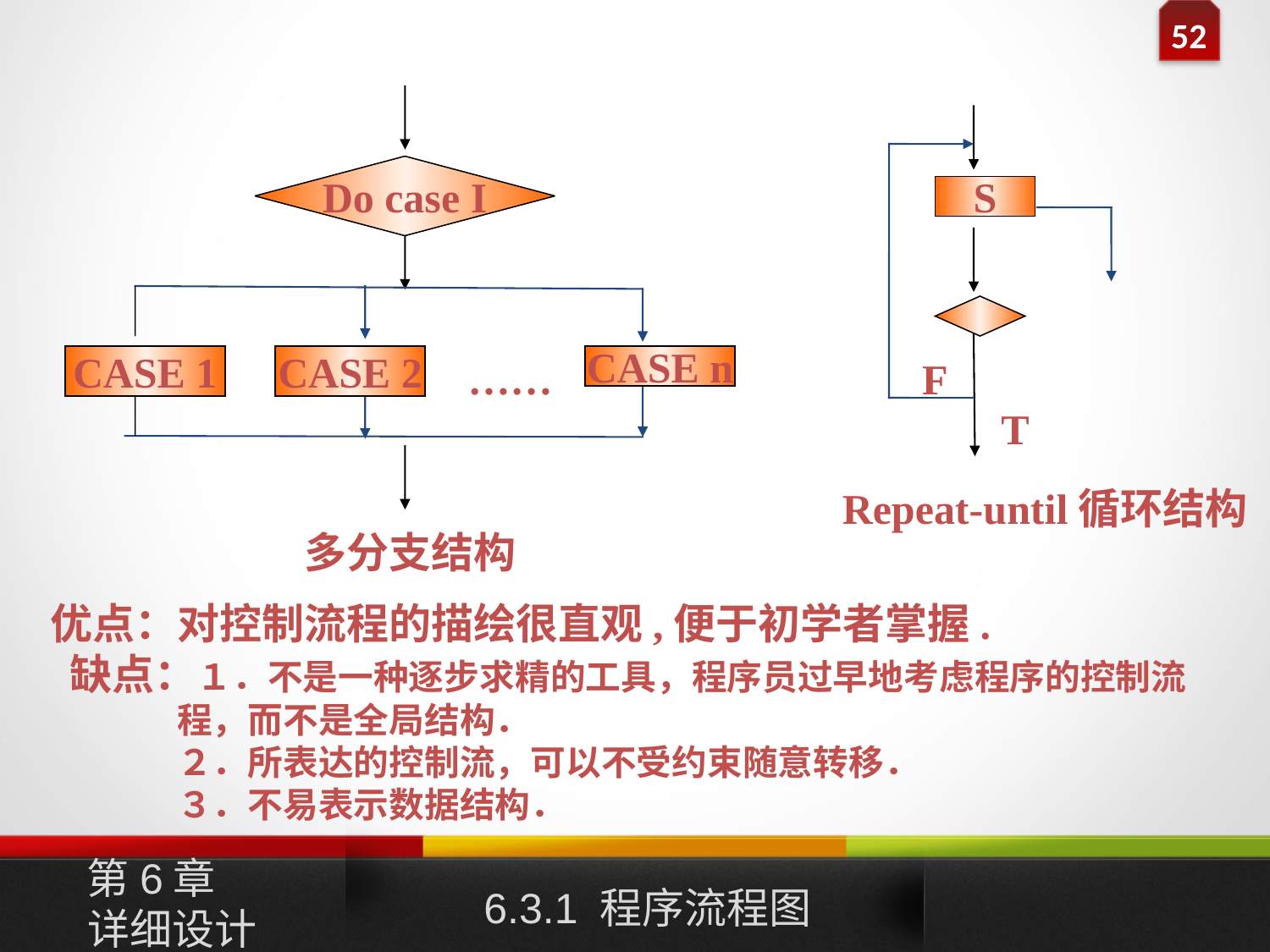

#

Do case I
S

CASE 1
CASE 2
……
CASE n
F

T

Repeat-until循环结构
多分支结构
优点：对控制流程的描绘很直观,便于初学者掌握.
 缺点：１．不是一种逐步求精的工具，程序员过早地考虑程序的控制流	　　	程，而不是全局结构．
	２．所表达的控制流，可以不受约束随意转移．
　　　	３．不易表示数据结构．
第6章
详细设计
6.3.1 程序流程图